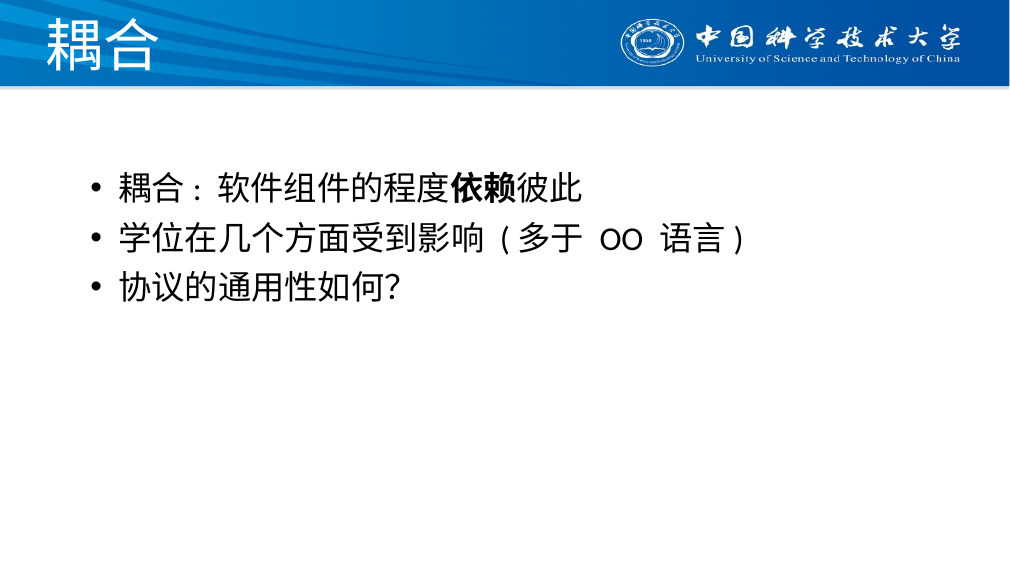

# 耦合
耦合: 软件组件的程度依赖彼此
学位在几个方面受到影响 (多于 OO 语言)
协议的通用性如何？